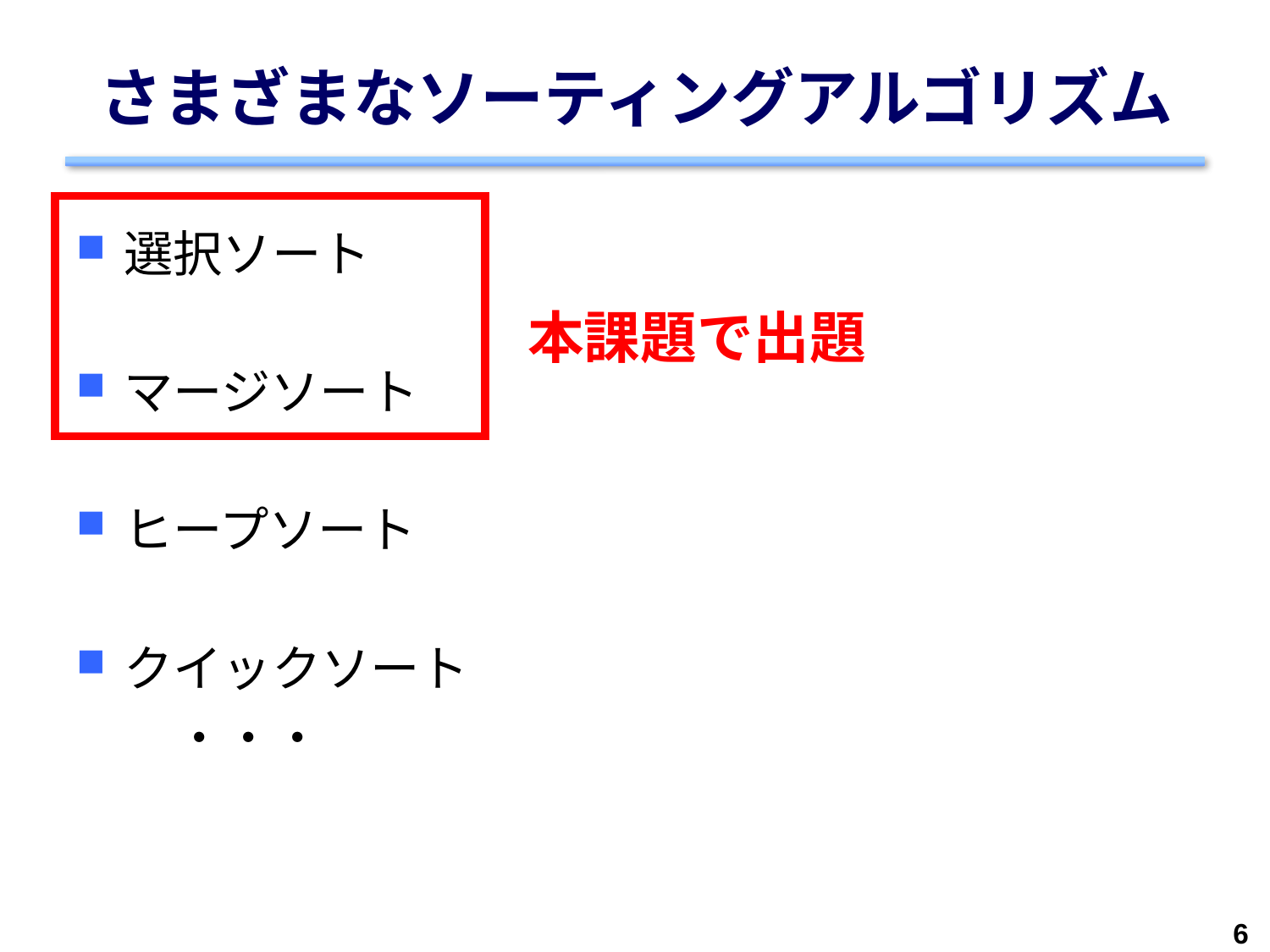

# さまざまなソーティングアルゴリズム

選択ソート

マージソート

ヒープソート

クイックソート
　　・・・
本課題で出題
6